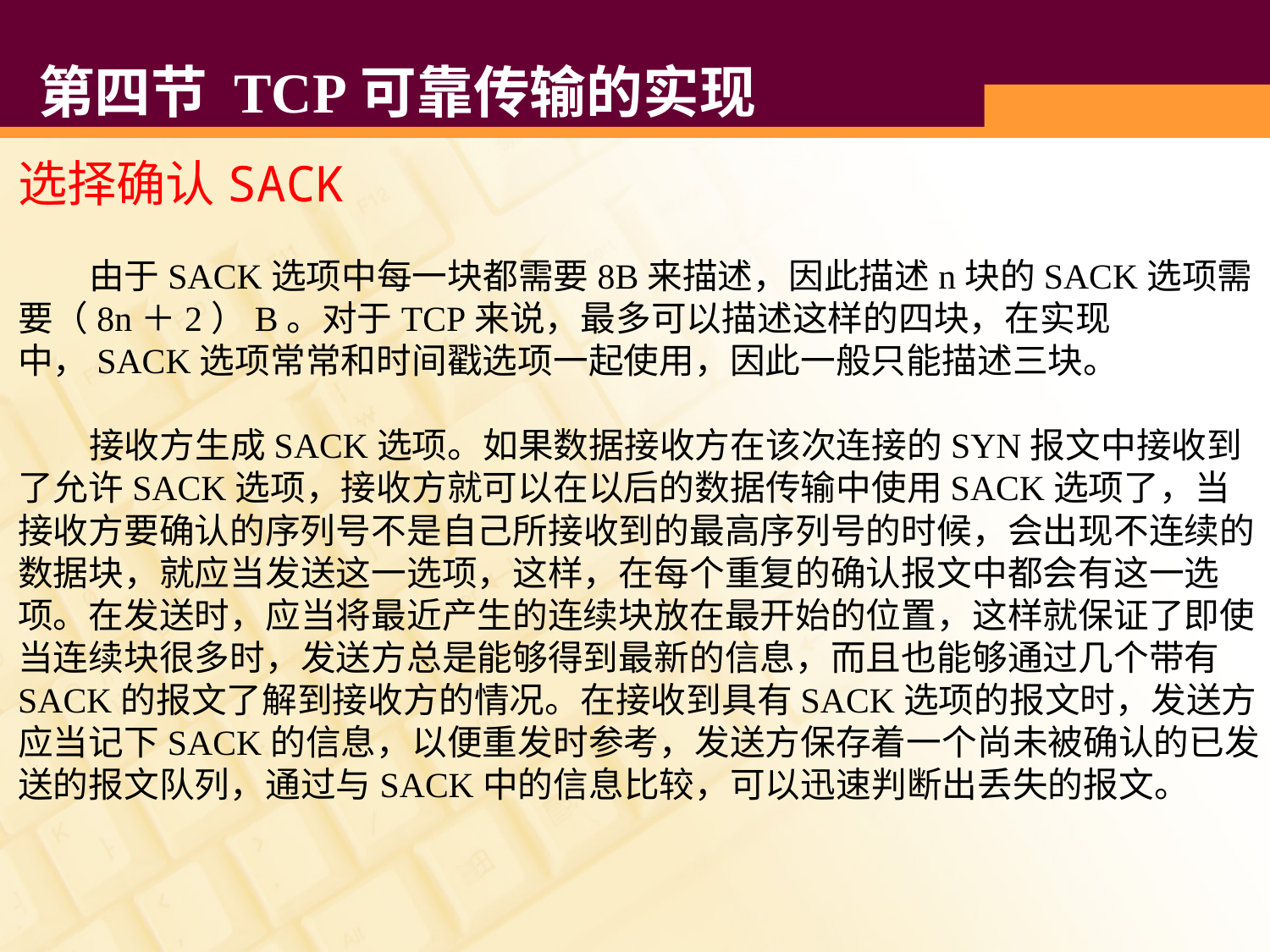

# 第四节 TCP可靠传输的实现
选择确认SACK

        由于SACK选项中每一块都需要8B来描述，因此描述n块的SACK选项需要（8n＋2）B。对于TCP来说，最多可以描述这样的四块，在实现中，SACK选项常常和时间戳选项一起使用，因此一般只能描述三块。

        接收方生成SACK选项。如果数据接收方在该次连接的SYN报文中接收到了允许SACK选项，接收方就可以在以后的数据传输中使用SACK选项了，当接收方要确认的序列号不是自己所接收到的最高序列号的时候，会出现不连续的数据块，就应当发送这一选项，这样，在每个重复的确认报文中都会有这一选项。在发送时，应当将最近产生的连续块放在最开始的位置，这样就保证了即使当连续块很多时，发送方总是能够得到最新的信息，而且也能够通过几个带有SACK的报文了解到接收方的情况。在接收到具有SACK选项的报文时，发送方应当记下SACK的信息，以便重发时参考，发送方保存着一个尚未被确认的已发送的报文队列，通过与SACK中的信息比较，可以迅速判断出丢失的报文。